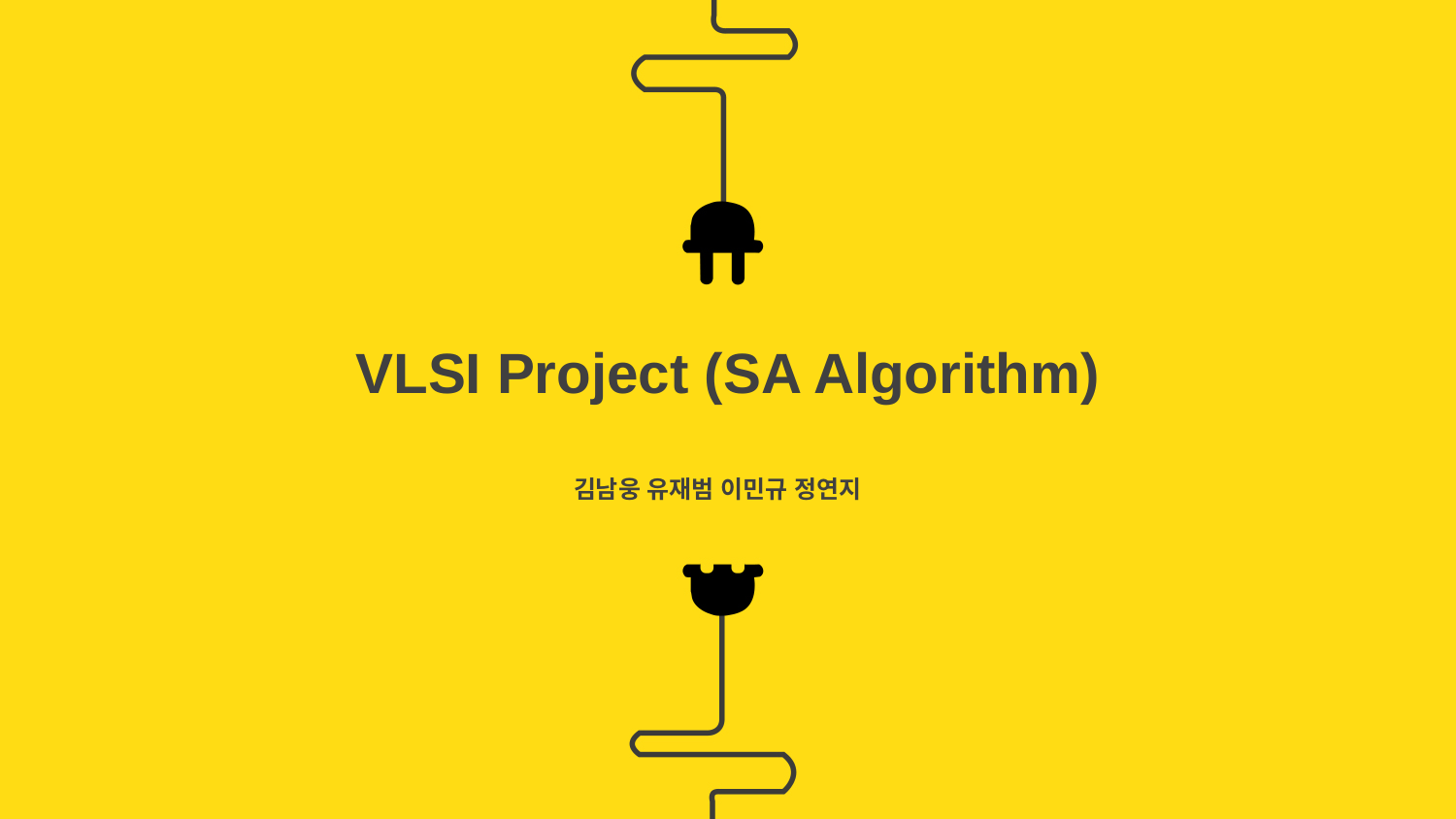

VLSI Project (SA Algorithm)
김남웅 유재범 이민규 정연지